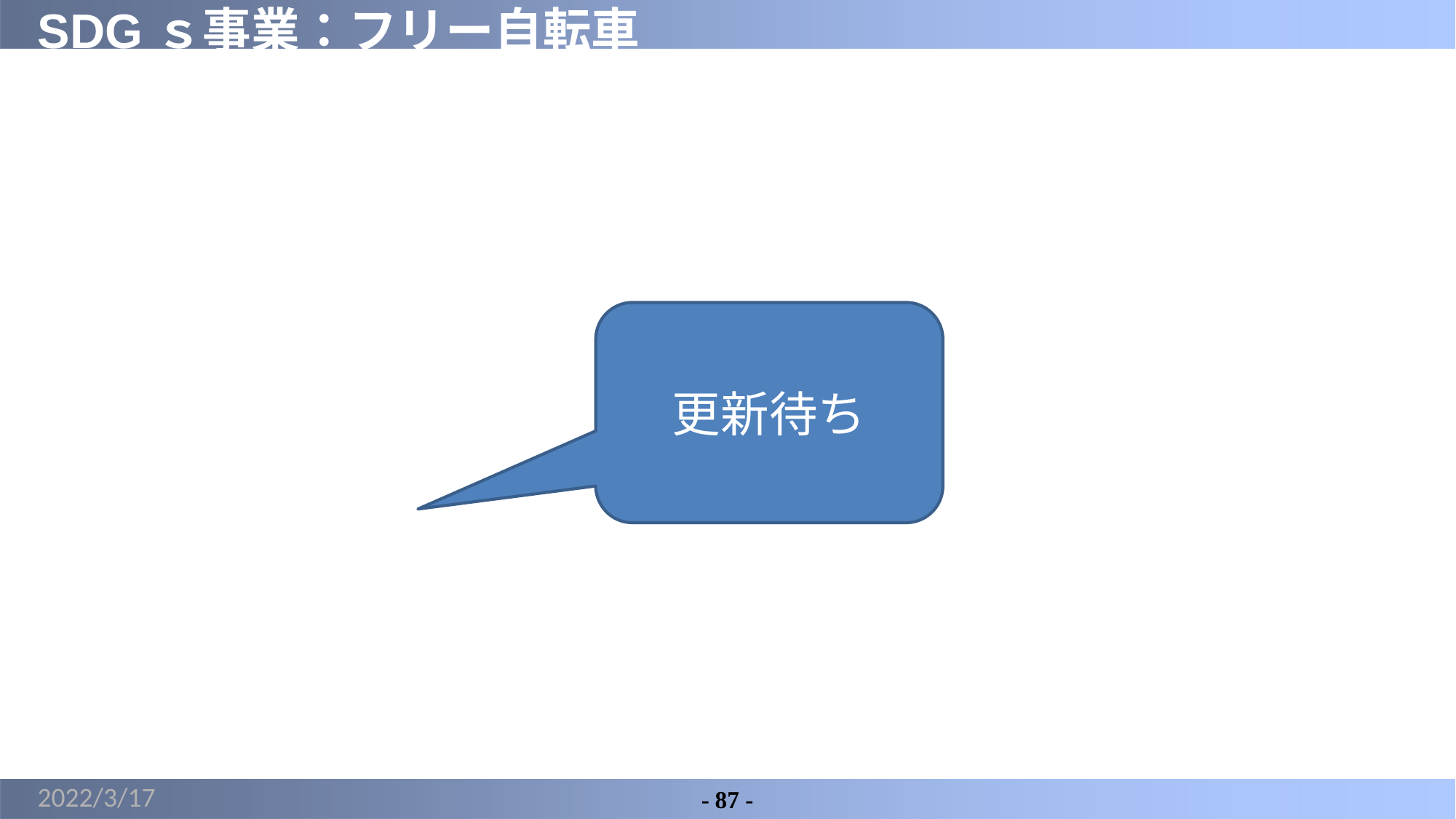

# SDGｓ事業：フリー自転車
更新待ち
2022/3/17
- 87 -